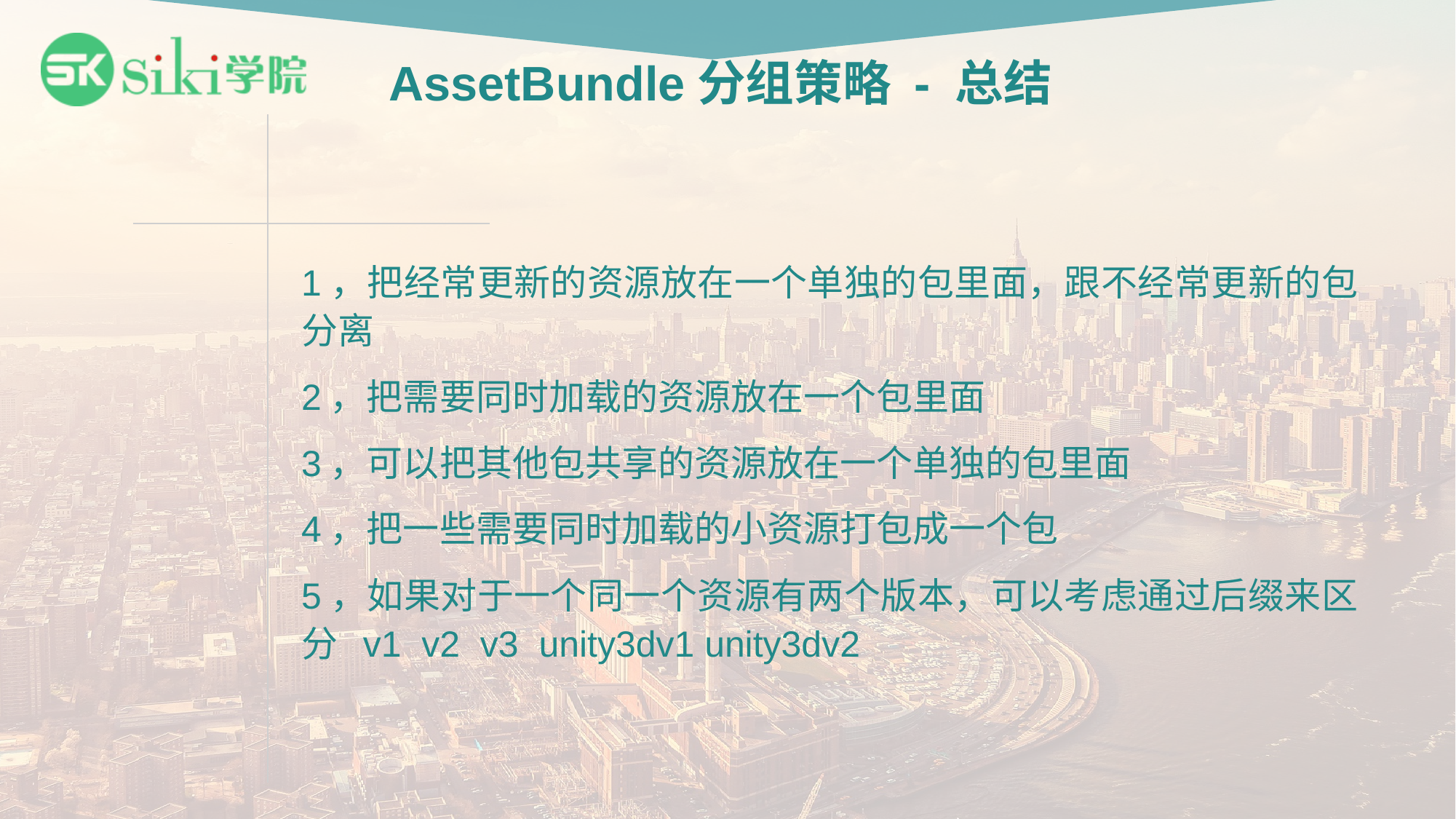

# AssetBundle分组策略 - 总结
1，把经常更新的资源放在一个单独的包里面，跟不经常更新的包分离
2，把需要同时加载的资源放在一个包里面
3，可以把其他包共享的资源放在一个单独的包里面
4，把一些需要同时加载的小资源打包成一个包
5，如果对于一个同一个资源有两个版本，可以考虑通过后缀来区分  v1  v2  v3  unity3dv1 unity3dv2